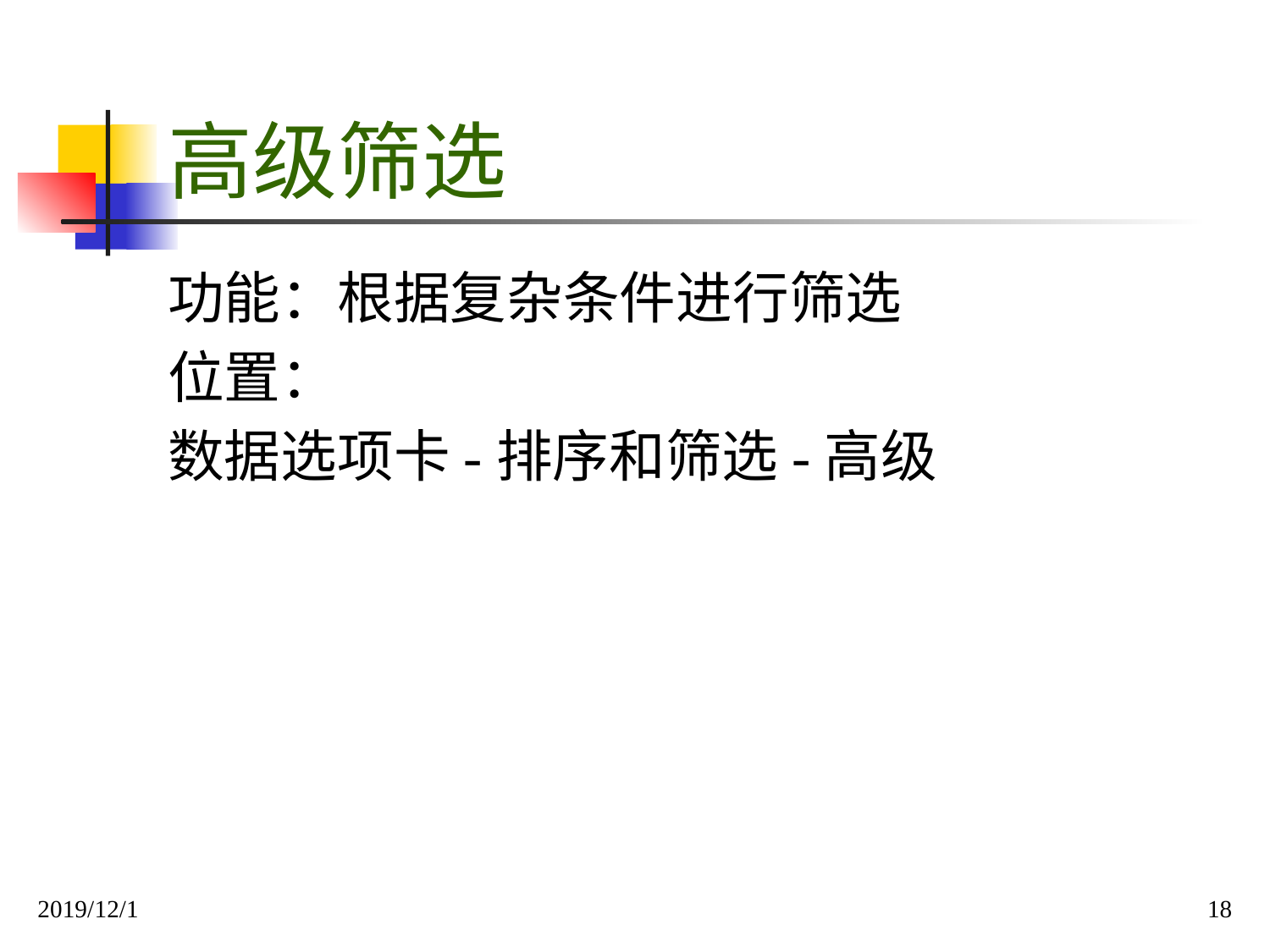

# 高级筛选
功能：根据复杂条件进行筛选
位置：
数据选项卡-排序和筛选-高级
2019/12/1
18